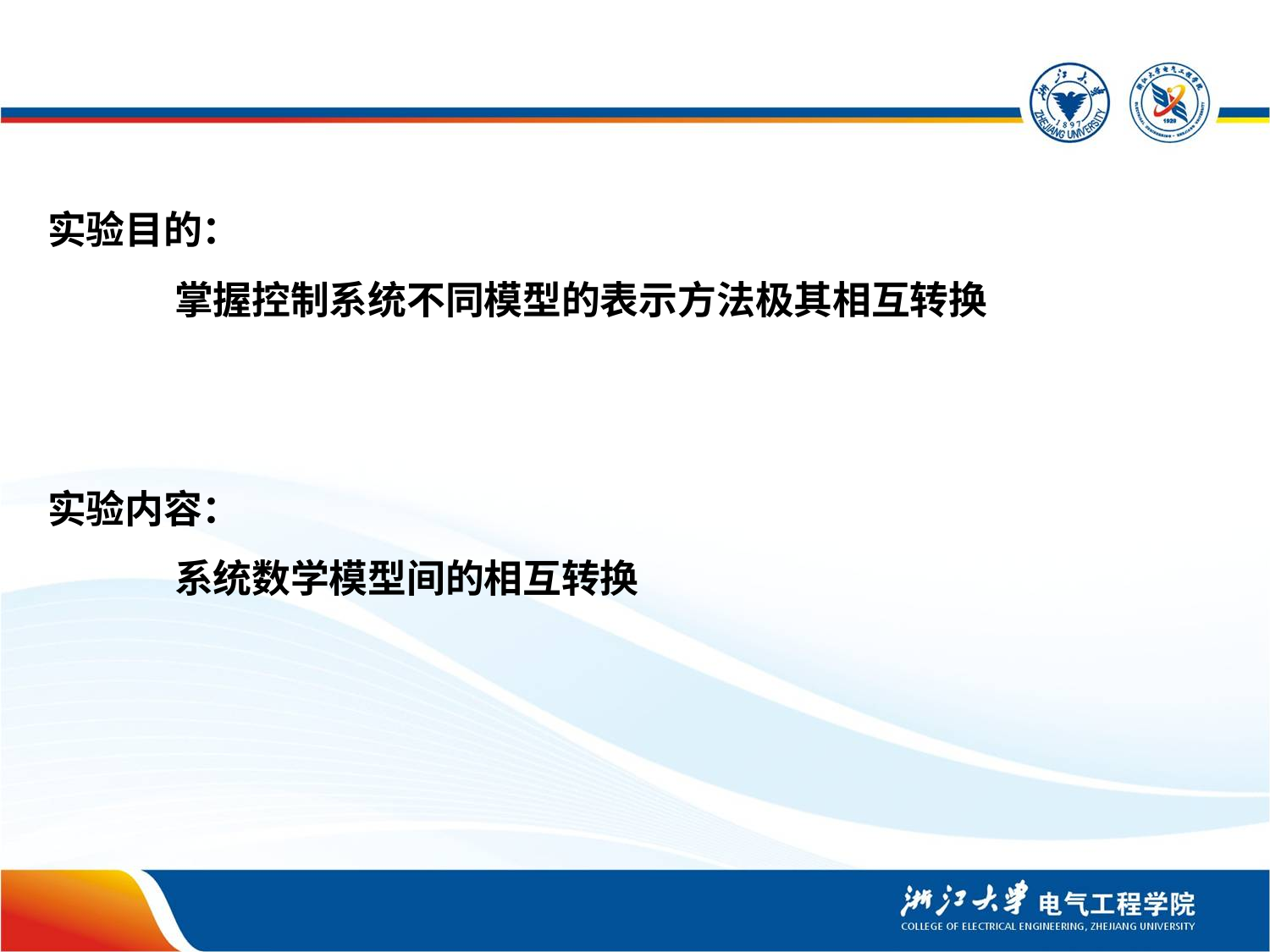

实验目的：
	掌握控制系统不同模型的表示方法极其相互转换

实验内容：
	系统数学模型间的相互转换